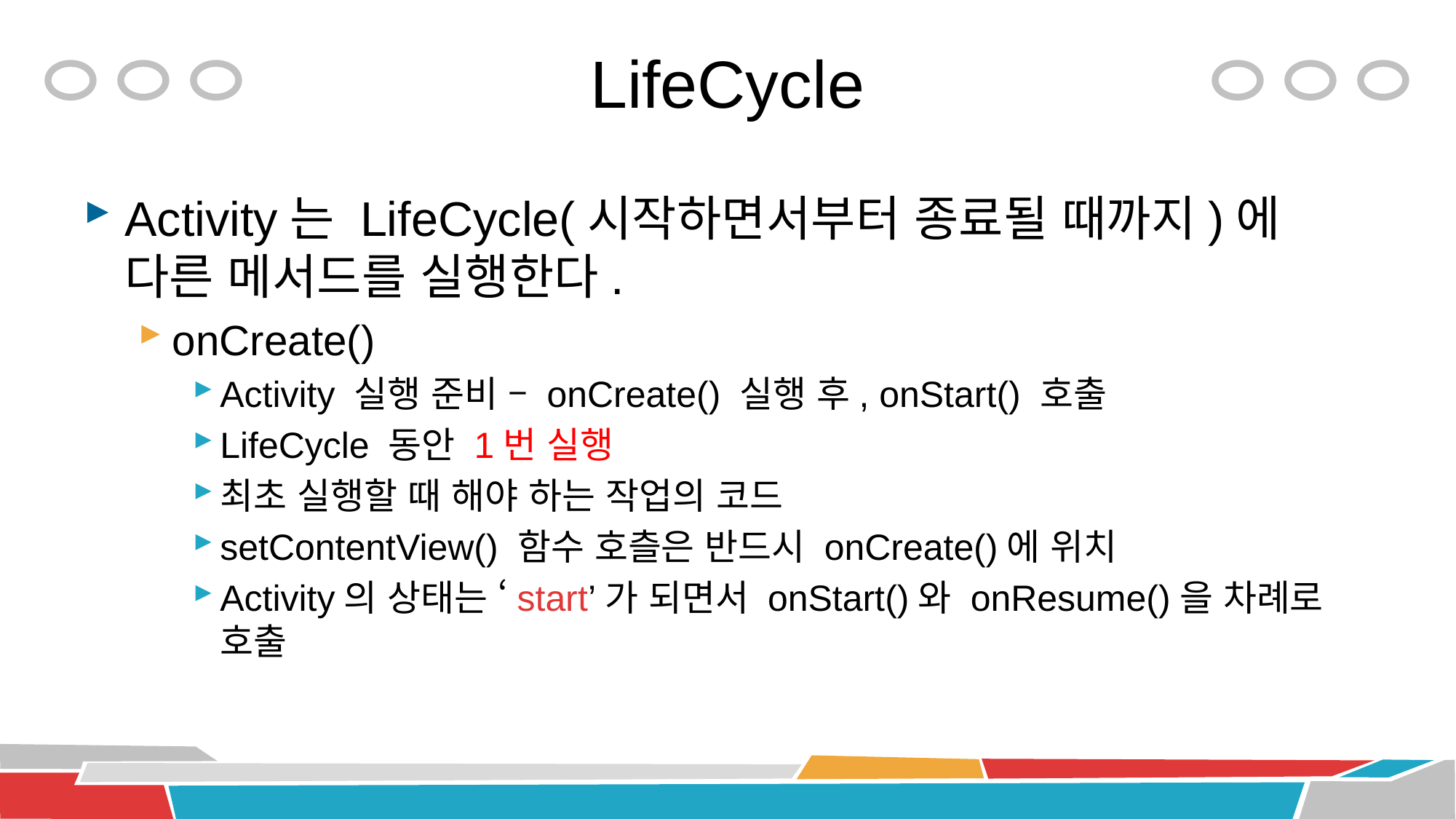

# LifeCycle
Activity는 LifeCycle(시작하면서부터 종료될 때까지)에 다른 메서드를 실행한다.
onCreate()
Activity 실행 준비 – onCreate() 실행 후, onStart() 호출
LifeCycle 동안 1번 실행
최초 실행할 때 해야 하는 작업의 코드
setContentView() 함수 호츨은 반드시 onCreate()에 위치
Activity의 상태는 ‘start’가 되면서 onStart()와 onResume()을 차례로 호출